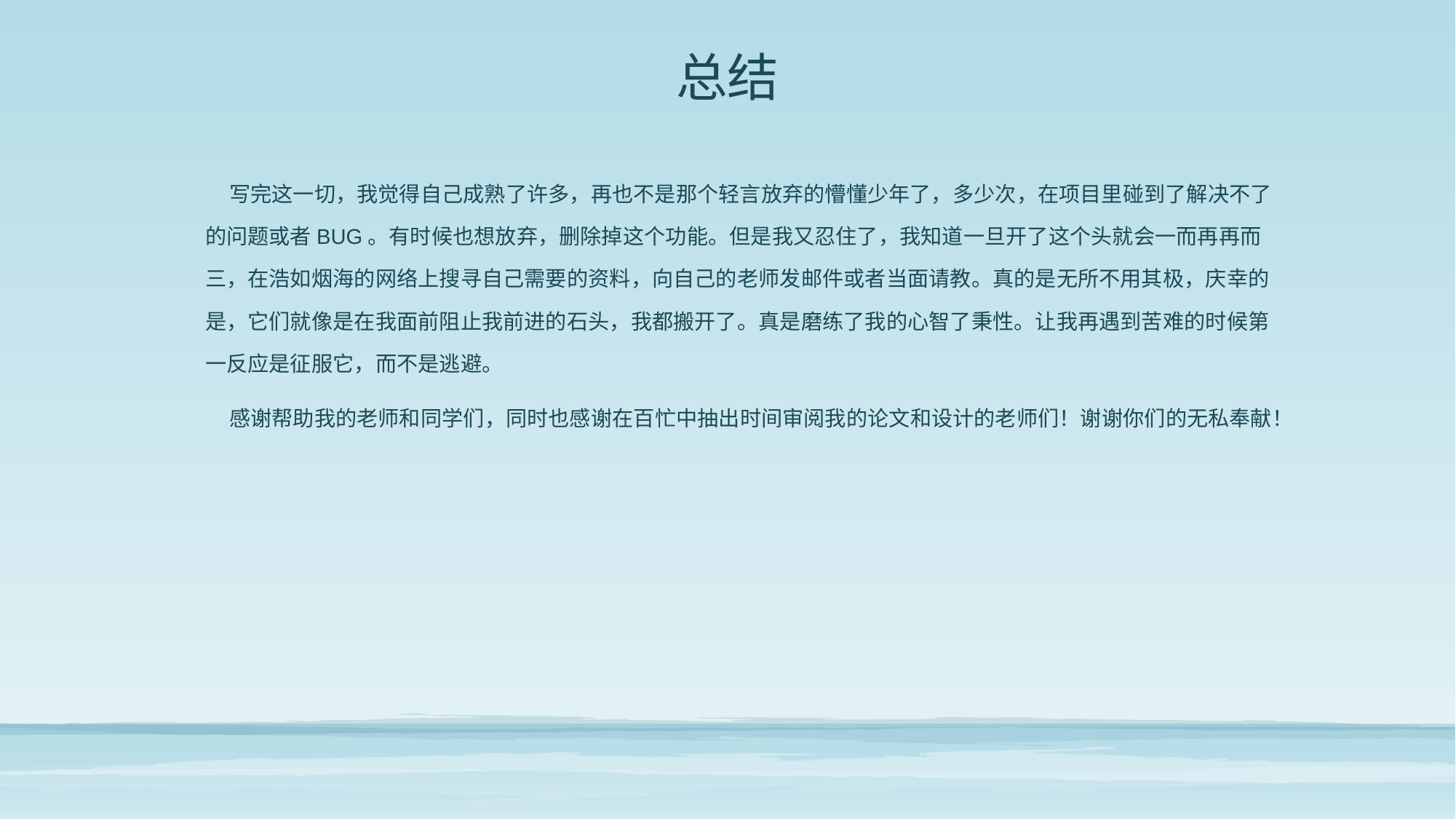

# 总结
    写完这一切，我觉得自己成熟了许多，再也不是那个轻言放弃的懵懂少年了，多少次，在项目里碰到了解决不了的问题或者BUG。有时候也想放弃，删除掉这个功能。但是我又忍住了，我知道一旦开了这个头就会一而再再而三，在浩如烟海的网络上搜寻自己需要的资料，向自己的老师发邮件或者当面请教。真的是无所不用其极，庆幸的是，它们就像是在我面前阻止我前进的石头，我都搬开了。真是磨练了我的心智了秉性。让我再遇到苦难的时候第一反应是征服它，而不是逃避。
    感谢帮助我的老师和同学们，同时也感谢在百忙中抽出时间审阅我的论文和设计的老师们！谢谢你们的无私奉献！